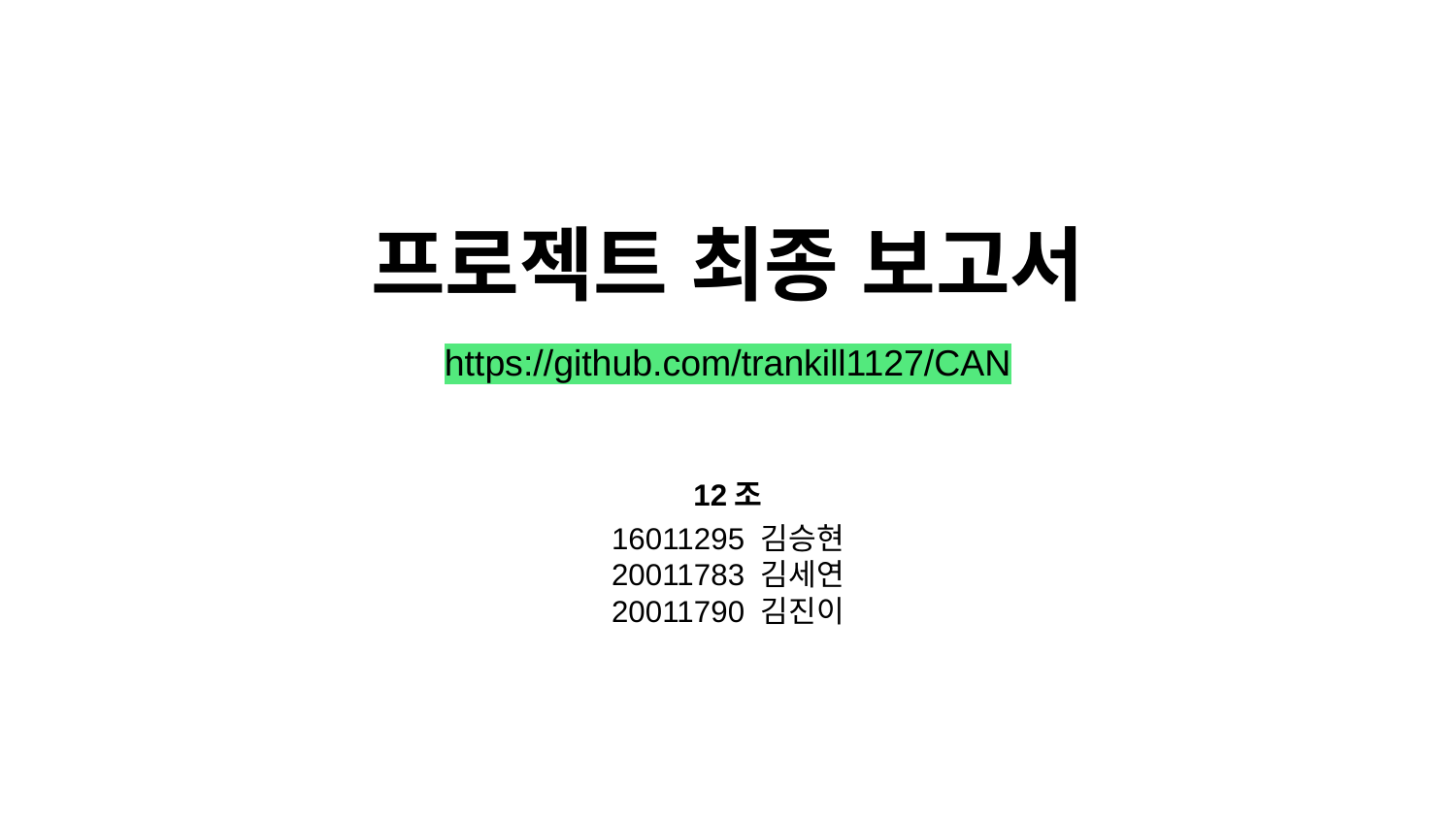

# 프로젝트 최종 보고서
https://github.com/trankill1127/CAN
12조

16011295 김승현
20011783 김세연
20011790 김진이